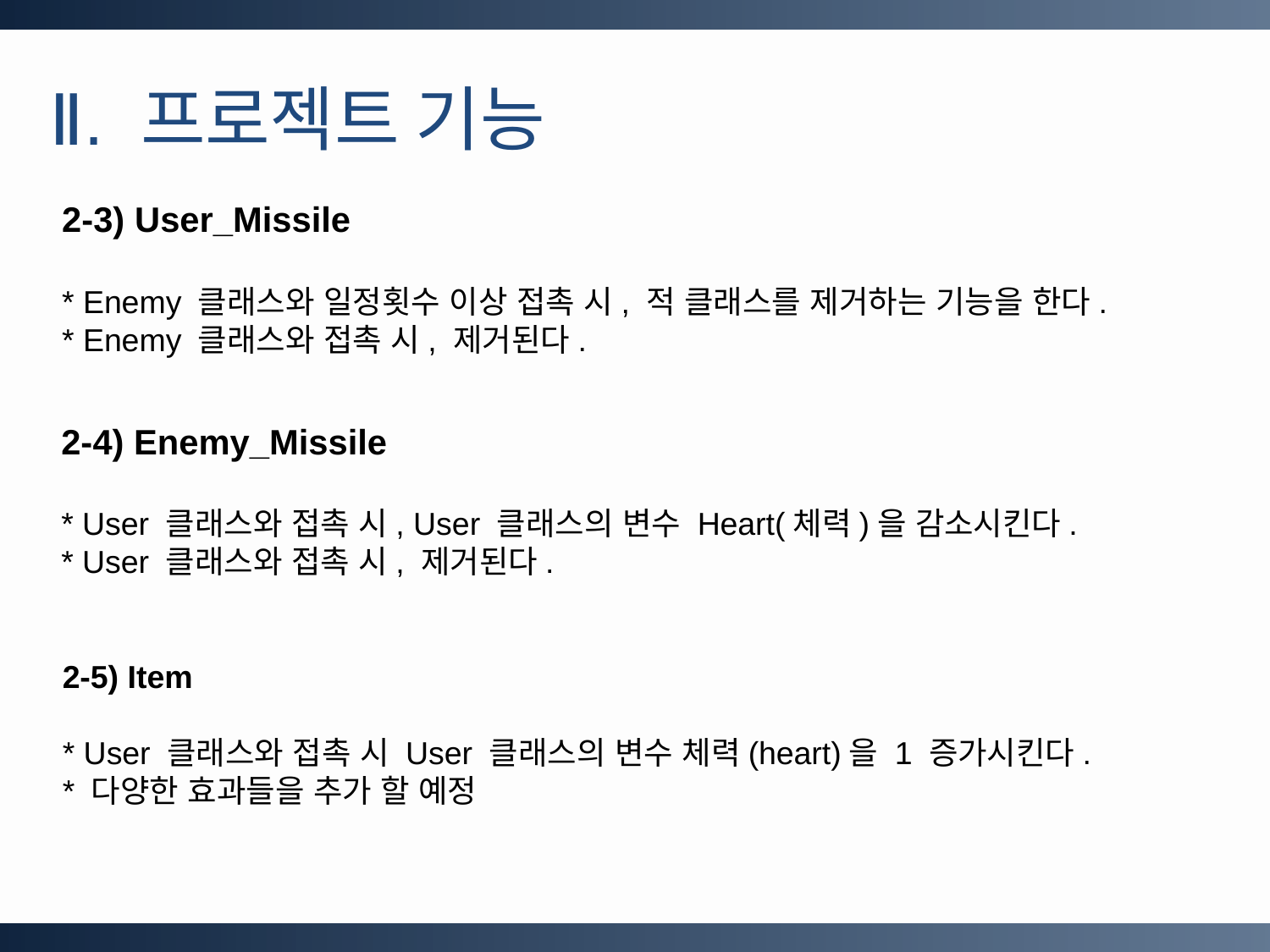

Ⅱ. 프로젝트 기능
2-3) User_Missile

* Enemy 클래스와 일정횟수 이상 접촉 시, 적 클래스를 제거하는 기능을 한다.
* Enemy 클래스와 접촉 시, 제거된다.

2-4) Enemy_Missile

* User 클래스와 접촉 시, User 클래스의 변수 Heart(체력)을 감소시킨다.
* User 클래스와 접촉 시, 제거된다.

2-5) Item

* User 클래스와 접촉 시 User 클래스의 변수 체력(heart)을 1 증가시킨다.
* 다양한 효과들을 추가 할 예정